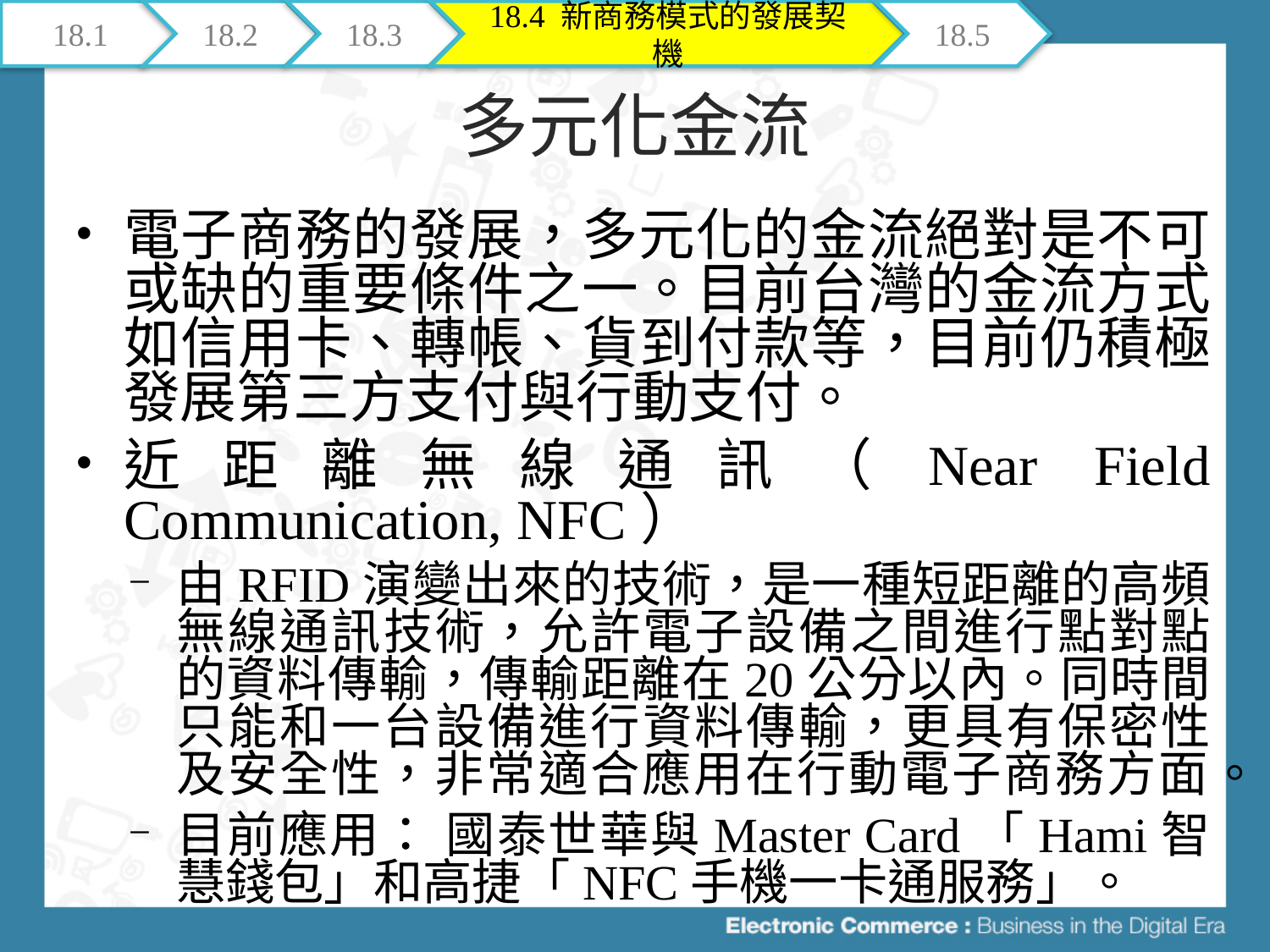

18.1
18.2
18.3
18.4 新商務模式的發展契機
18.5
# 多元化金流
電子商務的發展，多元化的金流絕對是不可或缺的重要條件之一。目前台灣的金流方式如信用卡、轉帳、貨到付款等，目前仍積極發展第三方支付與行動支付。
近距離無線通訊（Near Field Communication, NFC）
由RFID演變出來的技術，是一種短距離的高頻無線通訊技術，允許電子設備之間進行點對點的資料傳輸，傳輸距離在20公分以內。同時間只能和一台設備進行資料傳輸，更具有保密性及安全性，非常適合應用在行動電子商務方面。
目前應用： 國泰世華與Master Card「Hami智慧錢包」和高捷「NFC手機一卡通服務」。